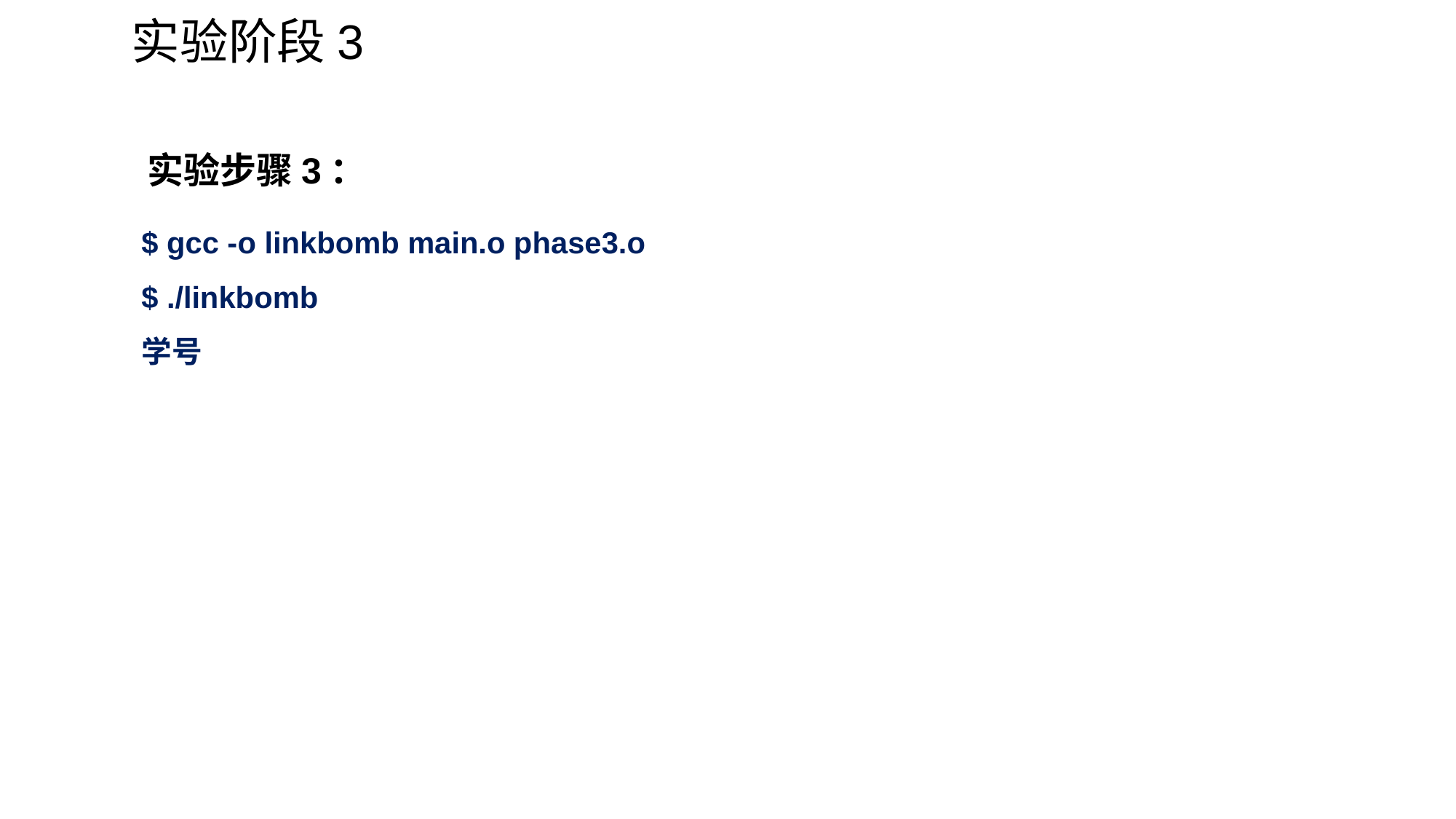

实验阶段3
实验步骤3：
$ gcc -o linkbomb main.o phase3.o
$ ./linkbomb
学号